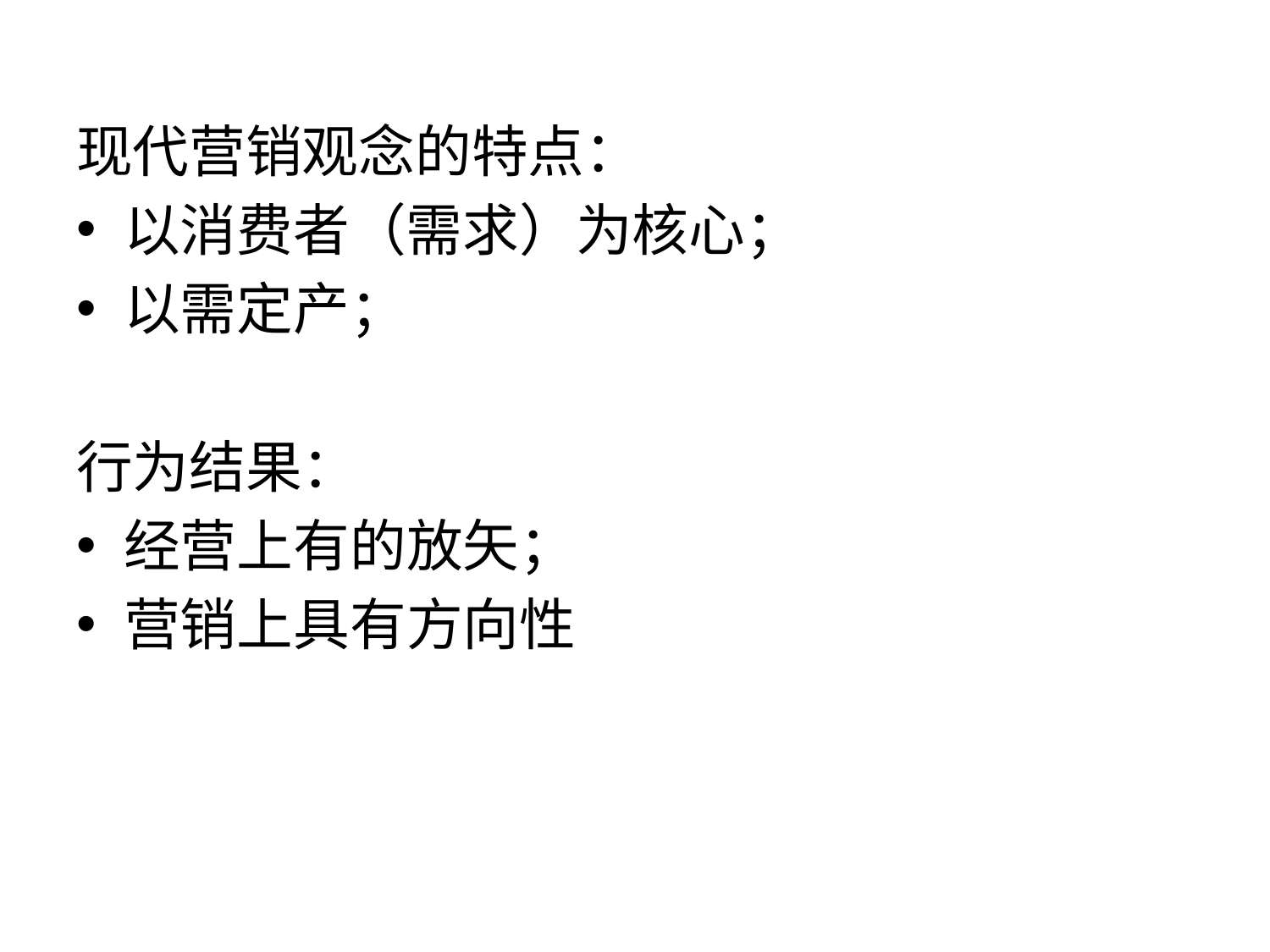

现代营销观念的特点：
以消费者（需求）为核心；
以需定产；

行为结果：
经营上有的放矢；
营销上具有方向性